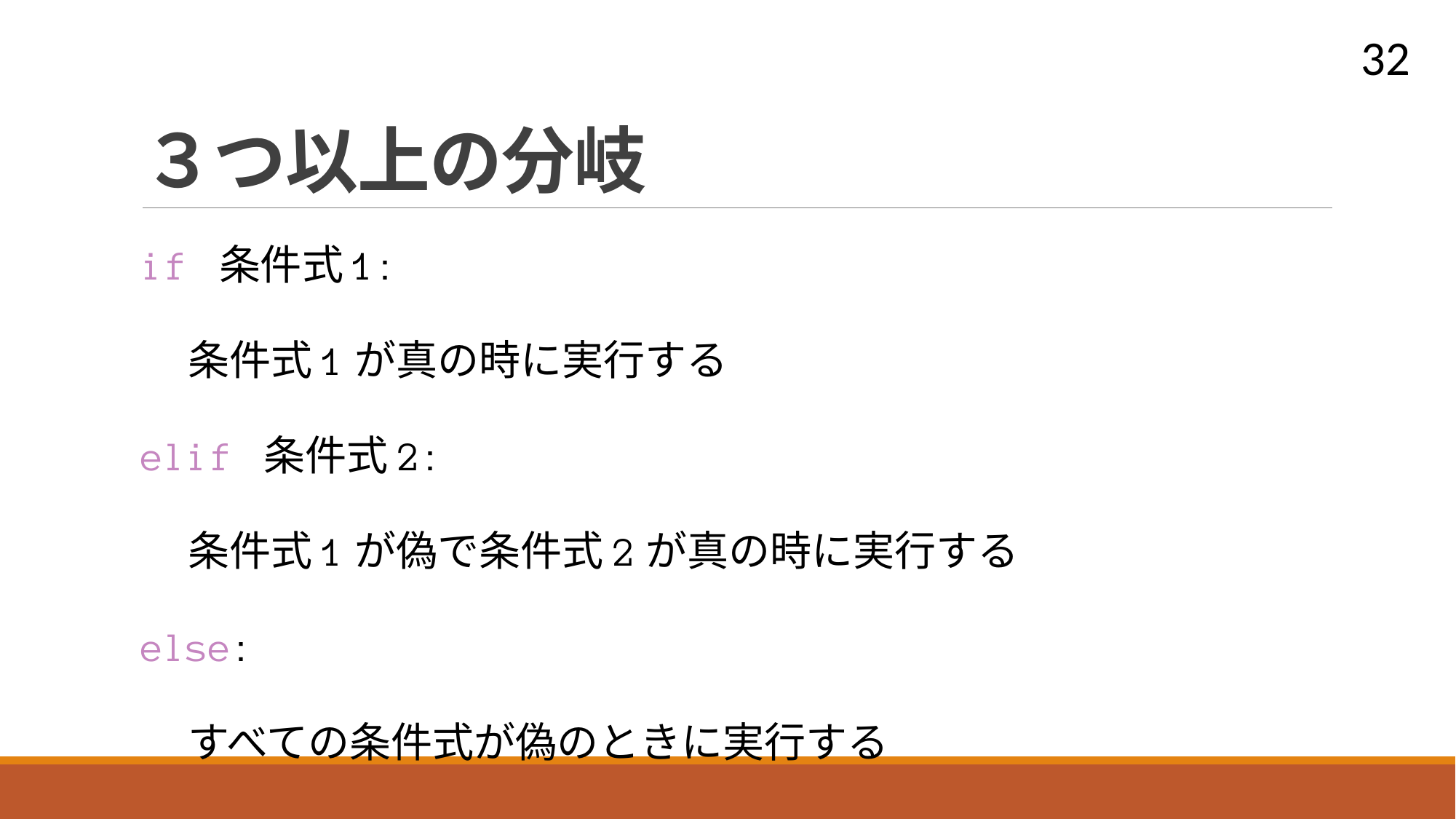

# ３つ以上の分岐
32
if 条件式1:
    条件式1が真の時に実行する
elif 条件式2:
    条件式1が偽で条件式2が真の時に実行する
else:
    すべての条件式が偽のときに実行する